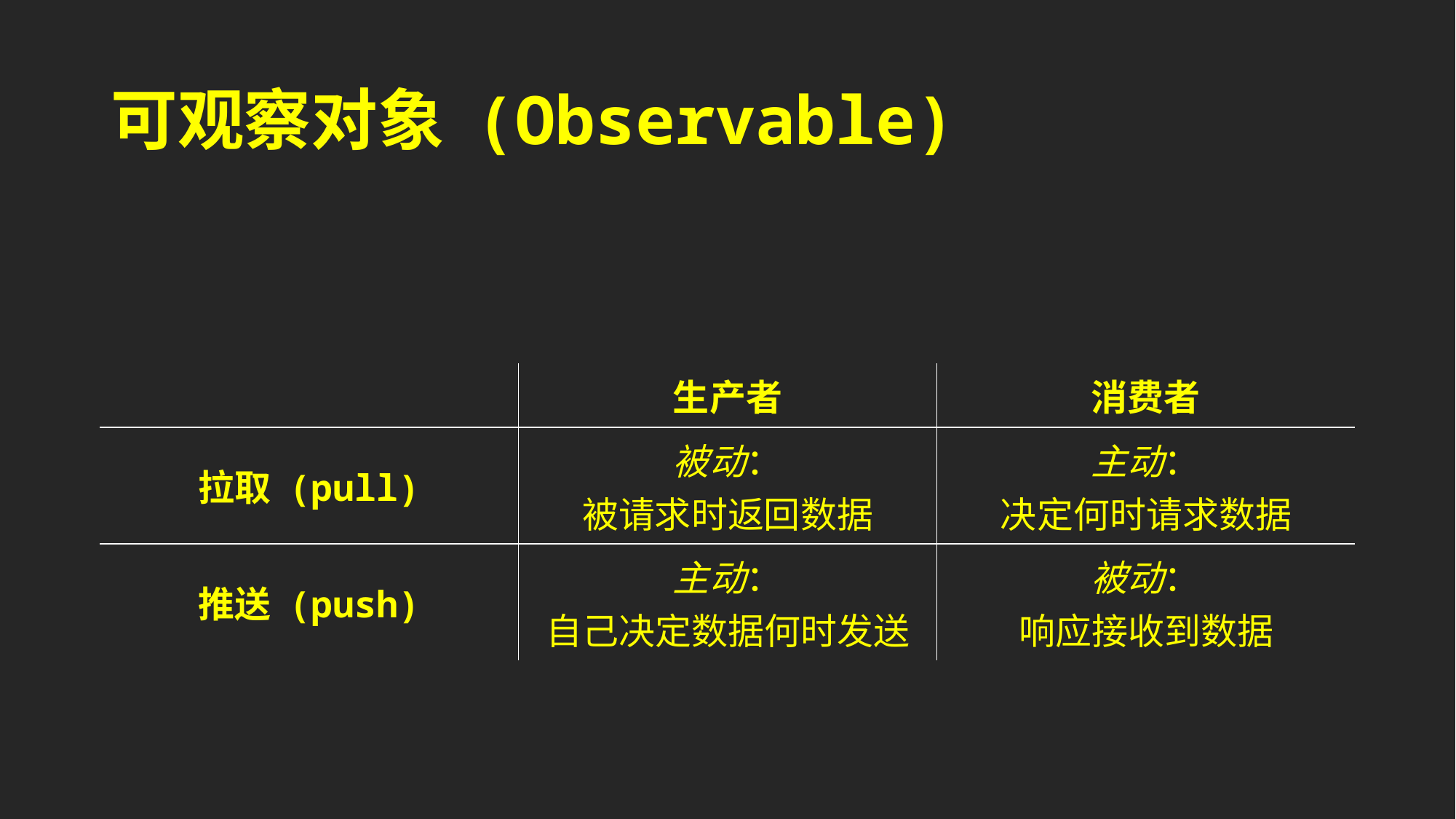

# 可观察对象 (Observable)
|  | 生产者 | 消费者 |
| --- | --- | --- |
| 拉取 (pull) | 被动： 被请求时返回数据 | 主动： 决定何时请求数据 |
| 推送 (push) | 主动： 自己决定数据何时发送 | 被动： 响应接收到数据 |